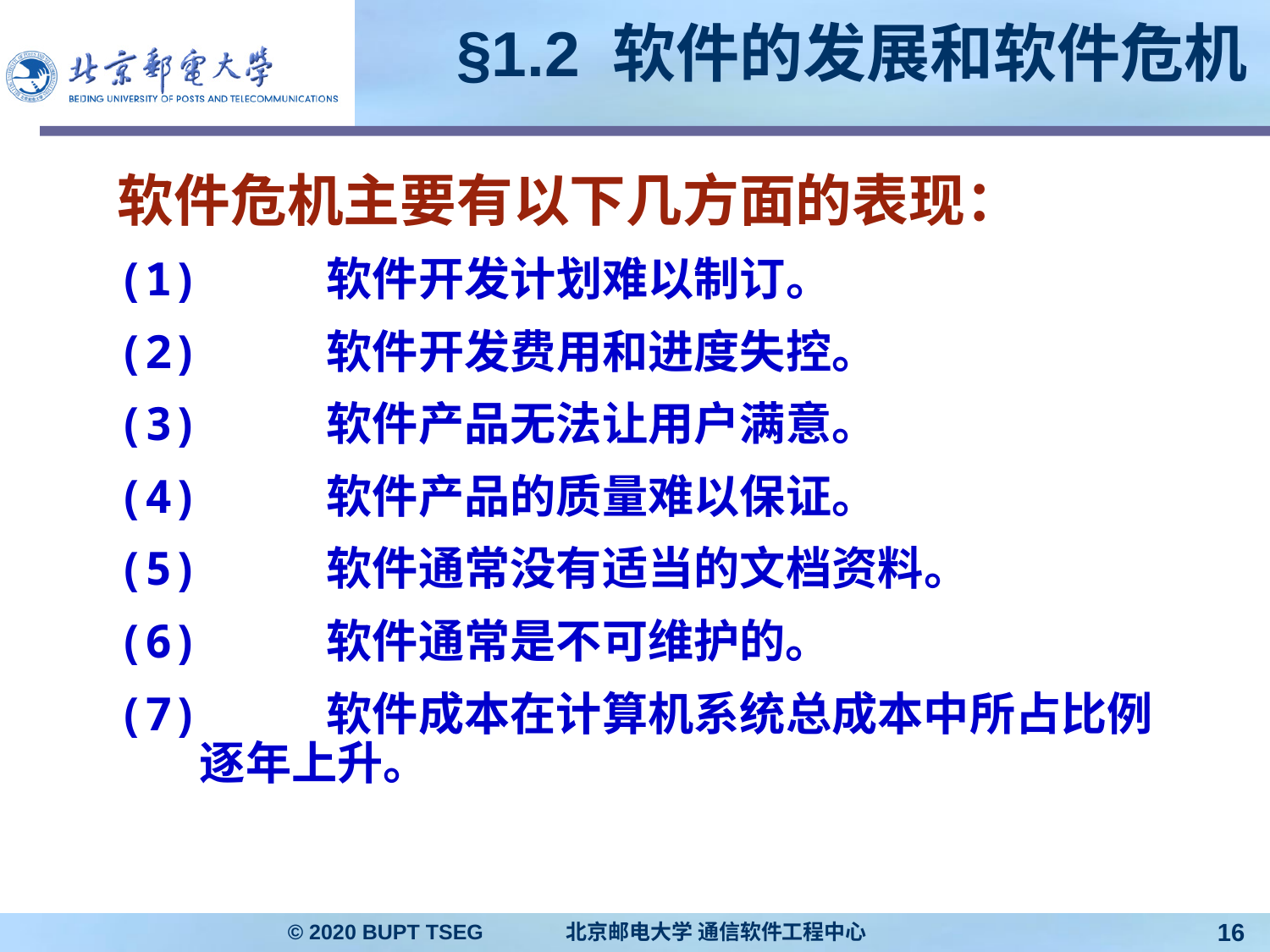

# §1.2 软件的发展和软件危机
软件危机主要有以下几方面的表现：
(1)	软件开发计划难以制订。
(2)	软件开发费用和进度失控。
(3)	软件产品无法让用户满意。
(4)	软件产品的质量难以保证。
(5)	软件通常没有适当的文档资料。
(6)	软件通常是不可维护的。
(7)	软件成本在计算机系统总成本中所占比例逐年上升。
© 2020 BUPT TSEG             北京邮电大学 通信软件工程中心